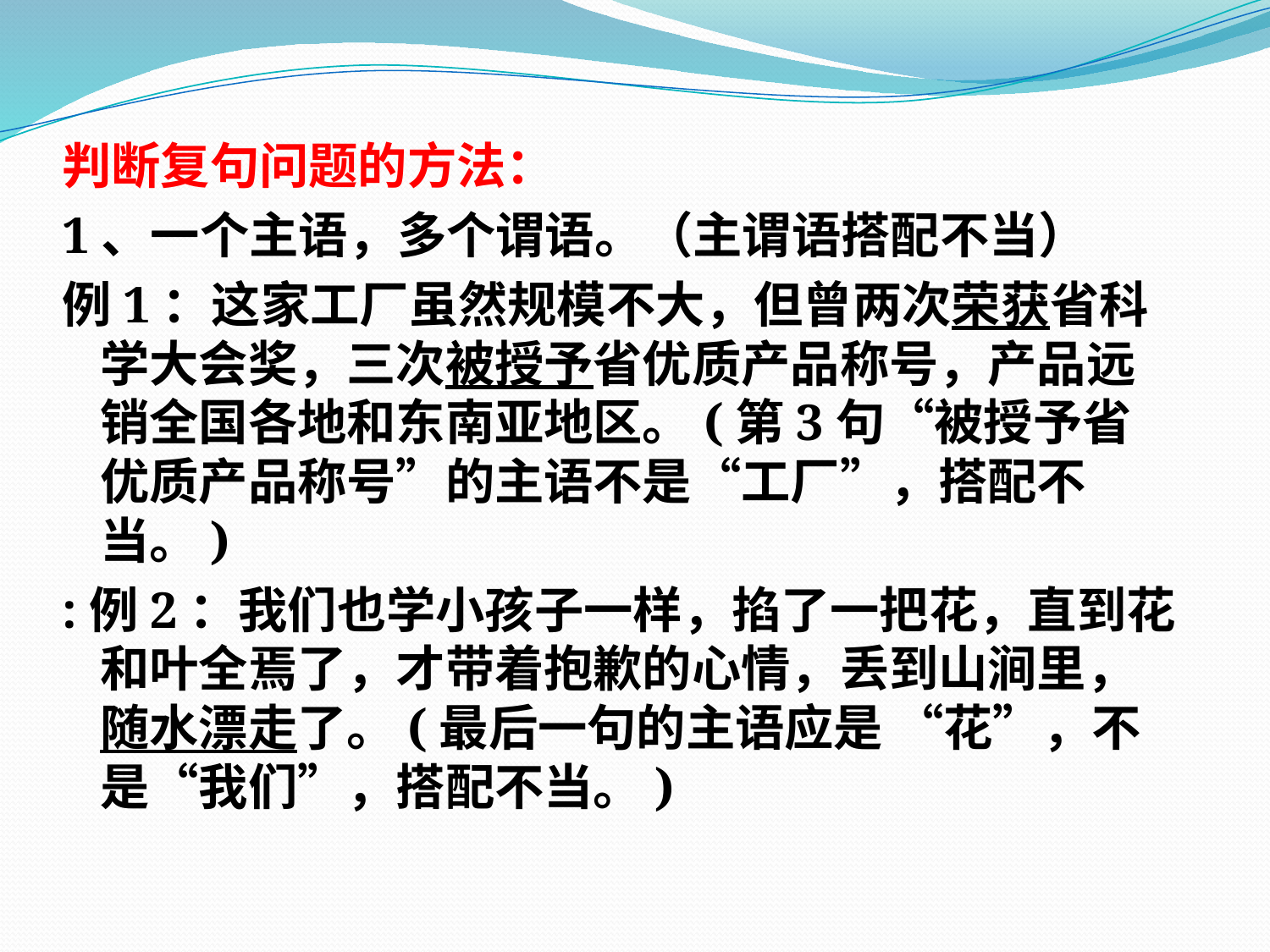

判断复句问题的方法：
1、一个主语，多个谓语。（主谓语搭配不当）
例1：这家工厂虽然规模不大，但曾两次荣获省科学大会奖，三次被授予省优质产品称号，产品远销全国各地和东南亚地区。(第3句“被授予省优质产品称号”的主语不是“工厂”，搭配不当。)
:例2：我们也学小孩子一样，掐了一把花，直到花和叶全焉了，才带着抱歉的心情，丢到山涧里，随水漂走了。(最后一句的主语应是 “花”，不是“我们”，搭配不当。)